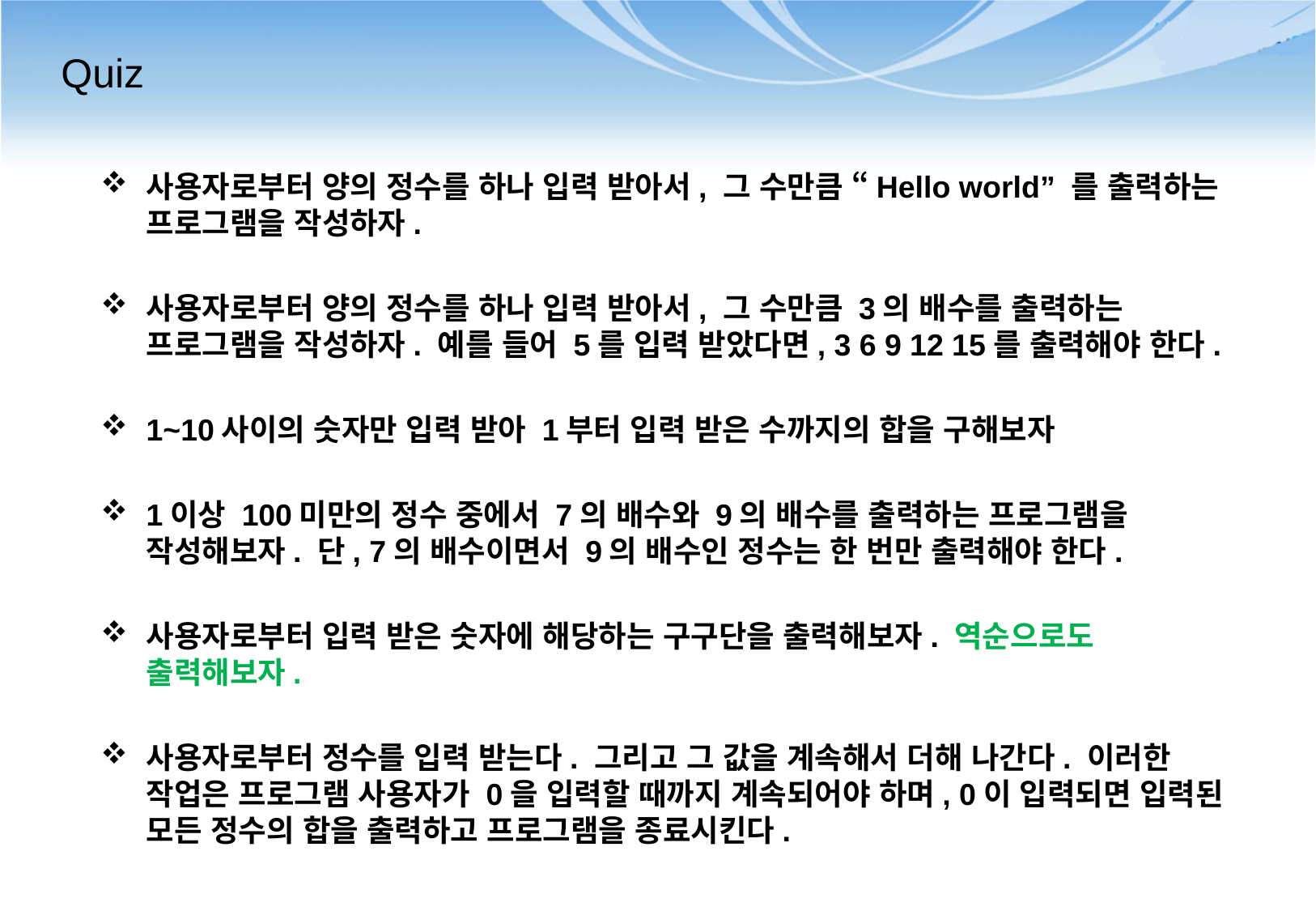

# Quiz
사용자로부터 양의 정수를 하나 입력 받아서, 그 수만큼 “Hello world” 를 출력하는 프로그램을 작성하자.

사용자로부터 양의 정수를 하나 입력 받아서, 그 수만큼 3의 배수를 출력하는 프로그램을 작성하자. 예를 들어 5를 입력 받았다면, 3 6 9 12 15를 출력해야 한다.

1~10사이의 숫자만 입력 받아 1부터 입력 받은 수까지의 합을 구해보자

1이상 100미만의 정수 중에서 7의 배수와 9의 배수를 출력하는 프로그램을 작성해보자. 단, 7의 배수이면서 9의 배수인 정수는 한 번만 출력해야 한다.

사용자로부터 입력 받은 숫자에 해당하는 구구단을 출력해보자. 역순으로도 출력해보자.

사용자로부터 정수를 입력 받는다. 그리고 그 값을 계속해서 더해 나간다. 이러한 작업은 프로그램 사용자가 0을 입력할 때까지 계속되어야 하며, 0이 입력되면 입력된 모든 정수의 합을 출력하고 프로그램을 종료시킨다.